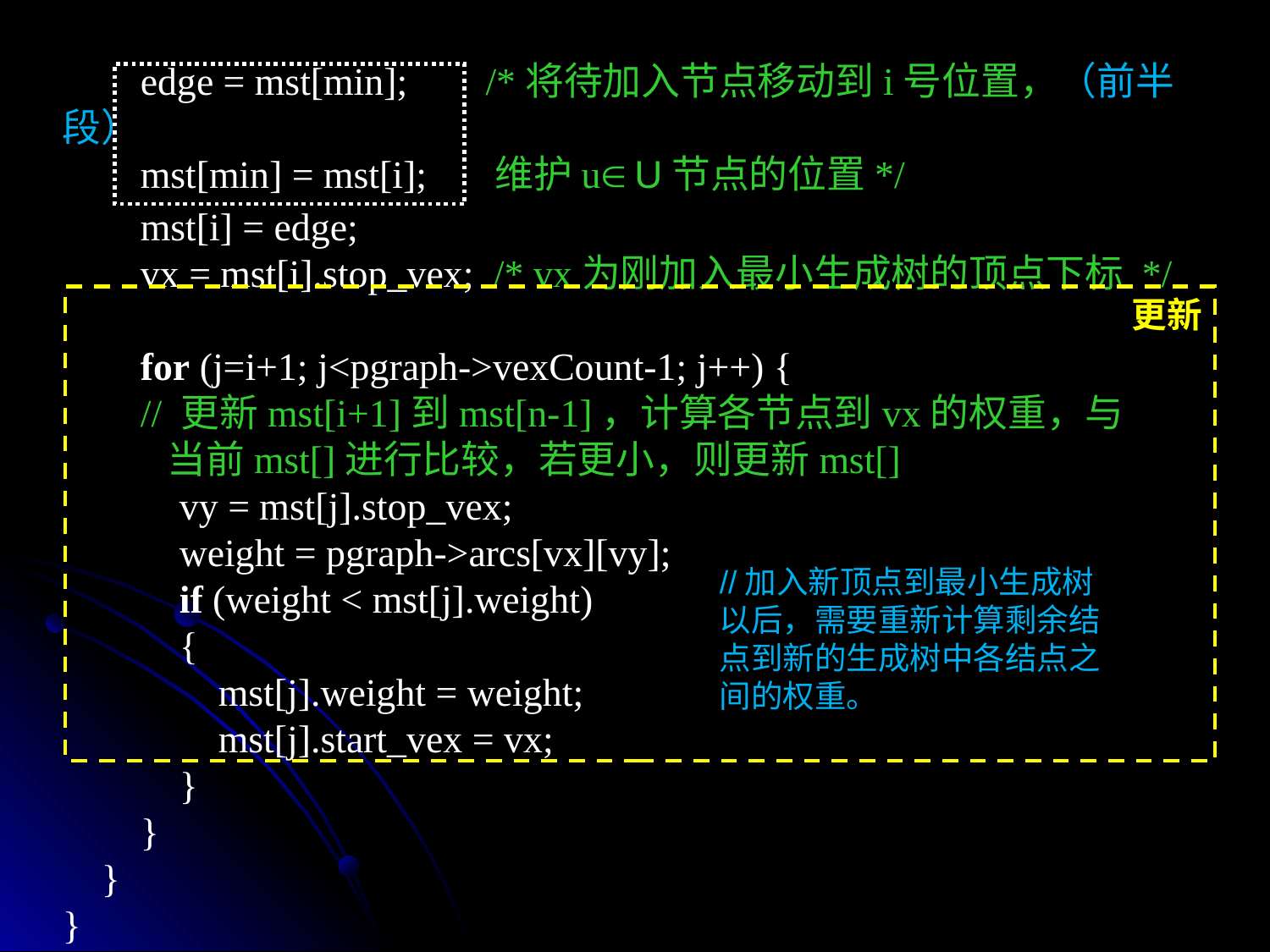

edge = mst[min];        /*将待加入节点移动到i号位置，（前半段）
        mst[min] = mst[i];      维护u∈ U节点的位置*/
        mst[i] = edge;
        vx = mst[i].stop_vex;  /* vx为刚加入最小生成树的顶点下标 */

        for (j=i+1; j<pgraph->vexCount-1; j++) {
        // 更新mst[i+1]到mst[n-1]，计算各节点到vx的权重，与
           当前mst[]进行比较，若更小，则更新mst[]
            vy = mst[j].stop_vex;
            weight = pgraph->arcs[vx][vy];
            if (weight < mst[j].weight)
            {
                mst[j].weight = weight;
                mst[j].start_vex = vx;
            }
        }
    }
}

  更新
//加入新顶点到最小生成树
以后，需要重新计算剩余结
点到新的生成树中各结点之
间的权重。